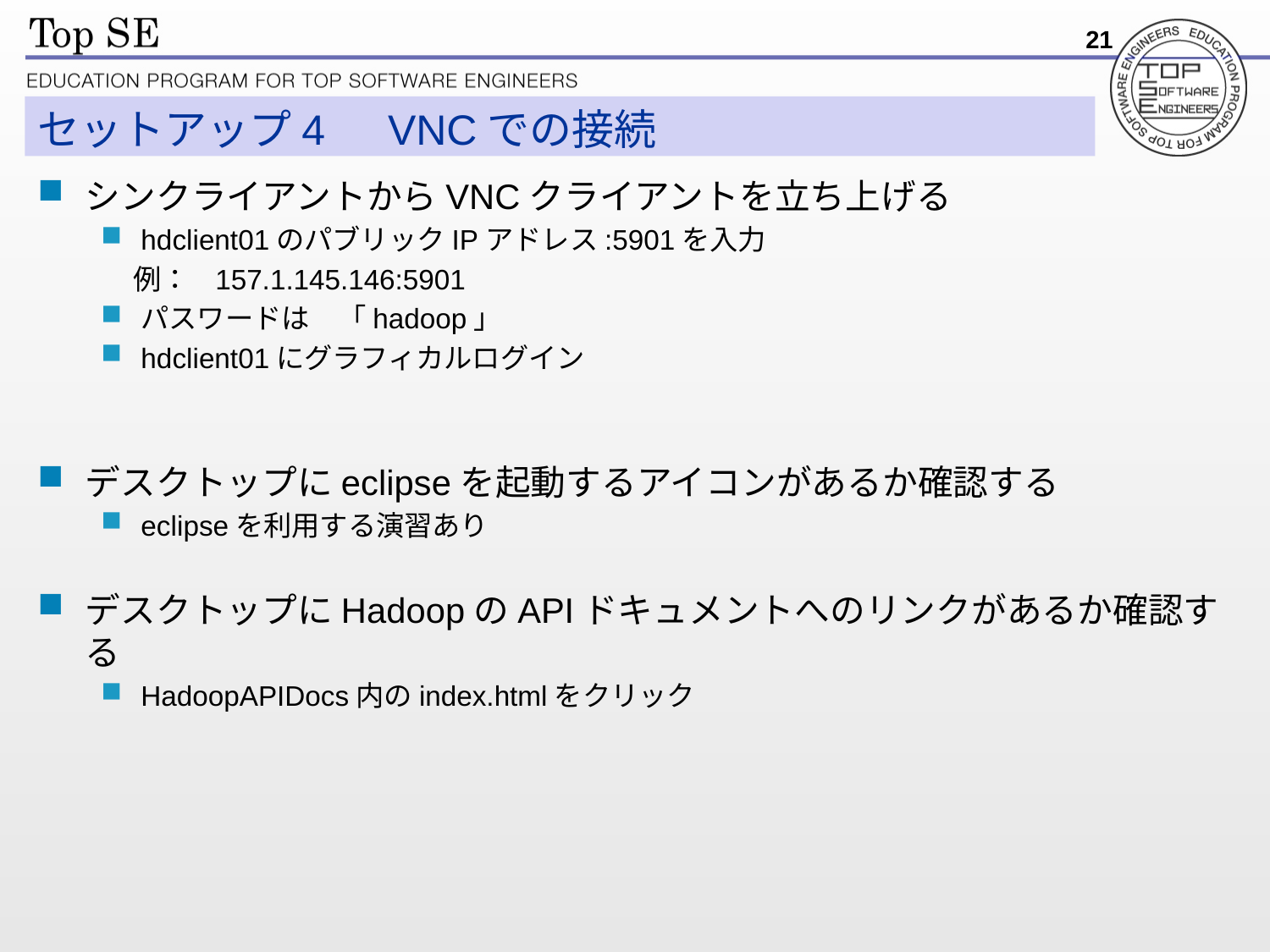

21
# セットアップ4　VNCでの接続
シンクライアントからVNCクライアントを立ち上げる
hdclient01のパブリックIPアドレス:5901を入力
    例：   157.1.145.146:5901
パスワードは　「hadoop」
hdclient01にグラフィカルログイン

デスクトップにeclipseを起動するアイコンがあるか確認する
eclipseを利用する演習あり

デスクトップにHadoopのAPIドキュメントへのリンクがあるか確認する
HadoopAPIDocs内のindex.htmlをクリック